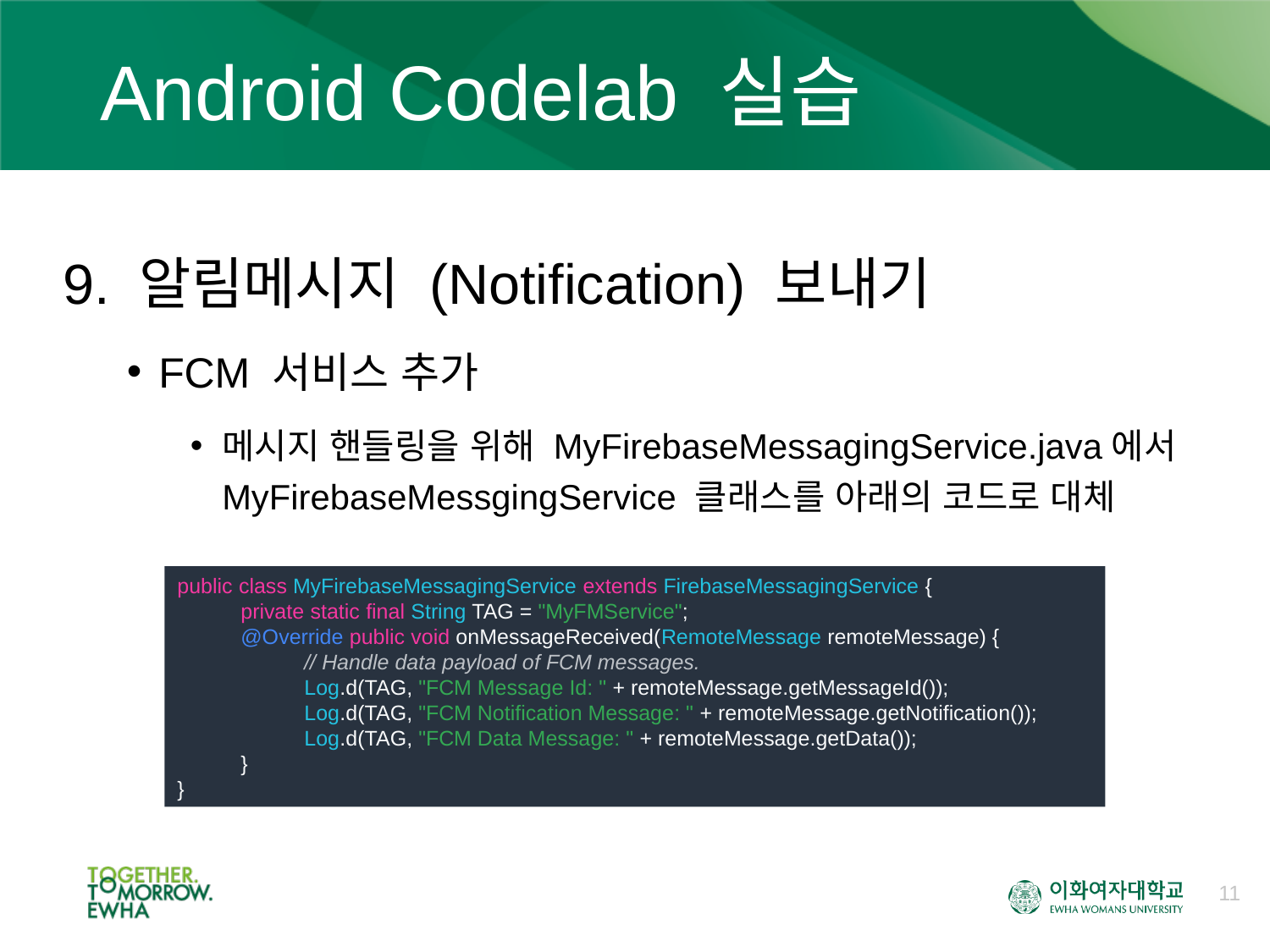

# Android Codelab 실습
9. 알림메시지 (Notification) 보내기
FCM 서비스 추가
메시지 핸들링을 위해 MyFirebaseMessagingService.java에서 MyFirebaseMessgingService 클래스를 아래의 코드로 대체

public class MyFirebaseMessagingService extends FirebaseMessagingService {
private static final String TAG = "MyFMService";
@Override public void onMessageReceived(RemoteMessage remoteMessage) {
// Handle data payload of FCM messages.
Log.d(TAG, "FCM Message Id: " + remoteMessage.getMessageId());
Log.d(TAG, "FCM Notification Message: " + remoteMessage.getNotification());
Log.d(TAG, "FCM Data Message: " + remoteMessage.getData());
}
}
11